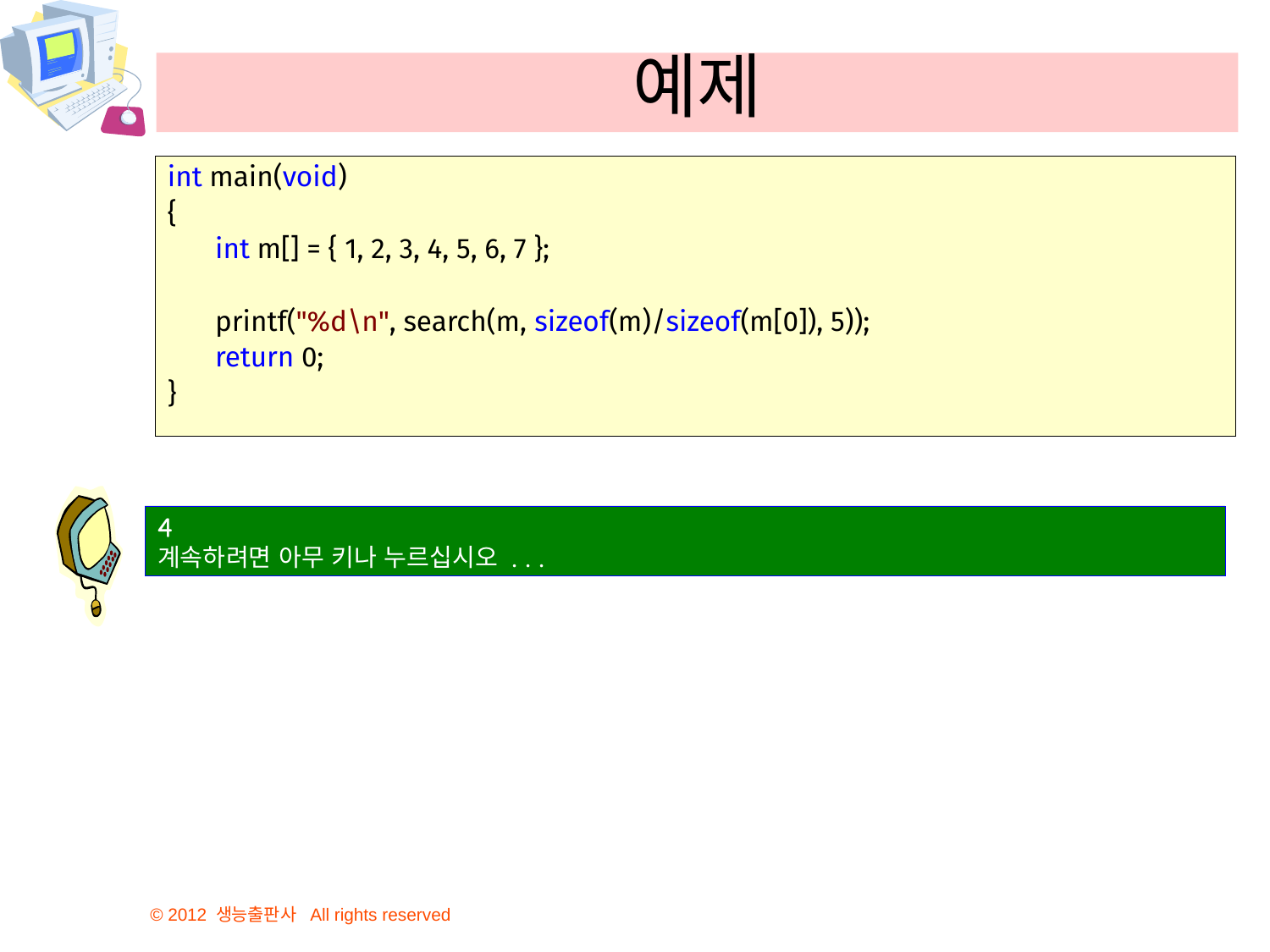

# 예제
int main(void)
{
	int m[] = { 1, 2, 3, 4, 5, 6, 7 };

	printf("%d\n", search(m, sizeof(m)/sizeof(m[0]), 5));
	return 0;
}

4
계속하려면 아무 키나 누르십시오 . . .